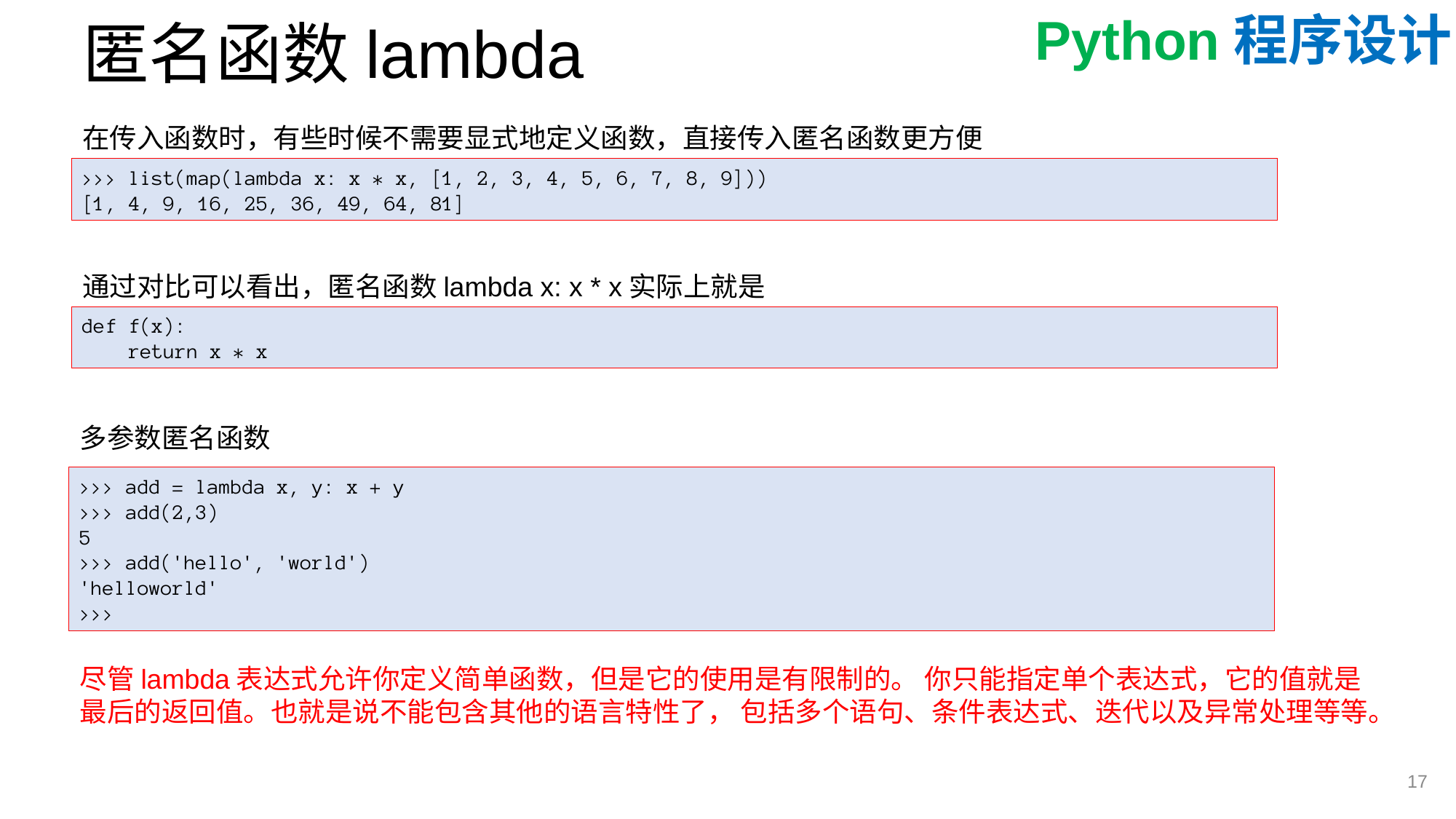

# 匿名函数lambda
在传入函数时，有些时候不需要显式地定义函数，直接传入匿名函数更方便
>>> list(map(lambda x: x * x, [1, 2, 3, 4, 5, 6, 7, 8, 9]))
[1, 4, 9, 16, 25, 36, 49, 64, 81]
通过对比可以看出，匿名函数lambda x: x * x实际上就是
def f(x):
    return x * x
多参数匿名函数
>>> add = lambda x, y: x + y
>>> add(2,3)
5
>>> add('hello', 'world')
'helloworld'
>>>
尽管lambda表达式允许你定义简单函数，但是它的使用是有限制的。 你只能指定单个表达式，它的值就是最后的返回值。也就是说不能包含其他的语言特性了， 包括多个语句、条件表达式、迭代以及异常处理等等。
17